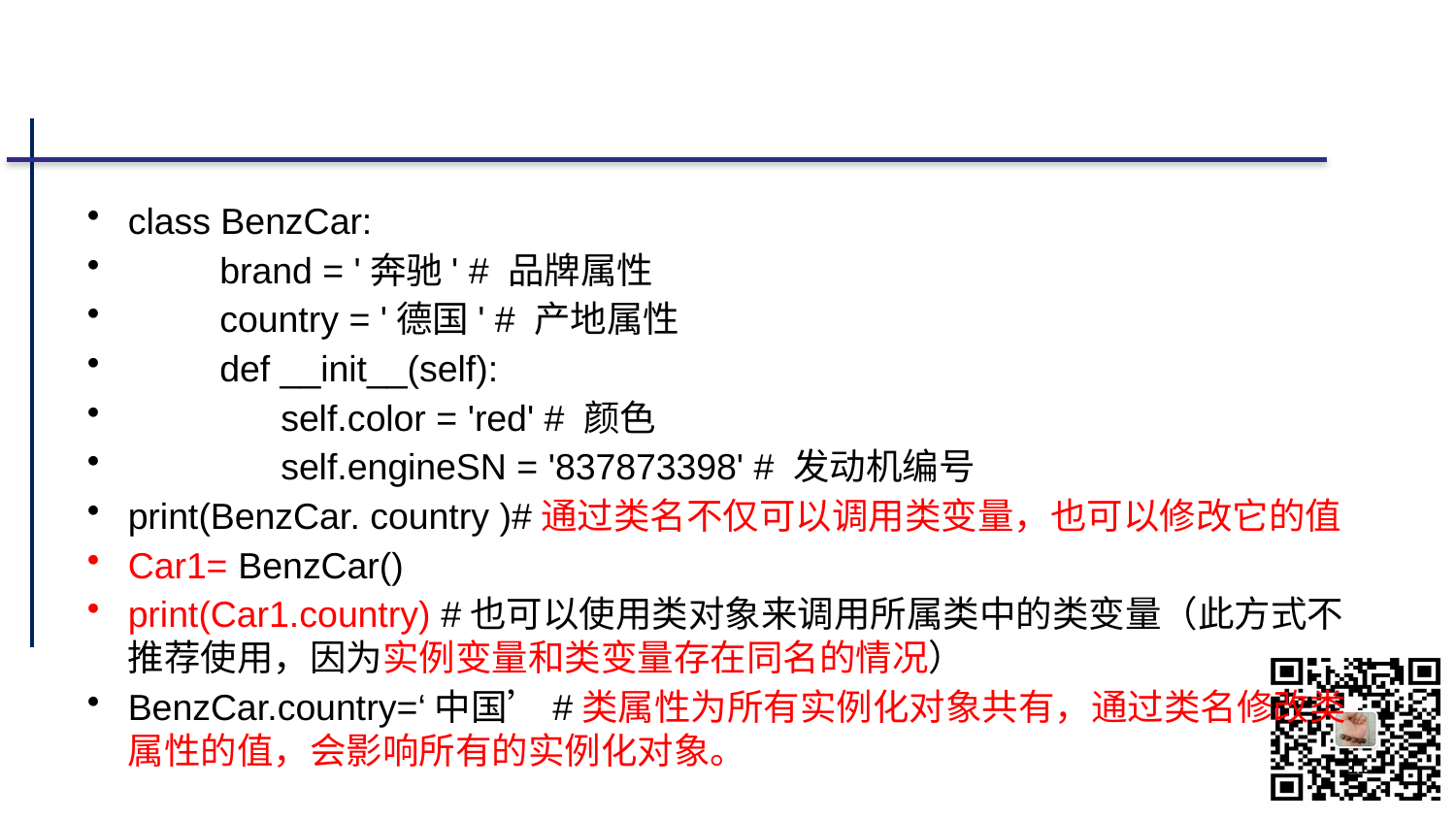

#
class BenzCar:
         brand = '奔驰' # 品牌属性
         country = '德国' # 产地属性
         def __init__(self):
               self.color = 'red' # 颜色
               self.engineSN = '837873398' # 发动机编号
print(BenzCar. country )#通过类名不仅可以调用类变量，也可以修改它的值
Car1= BenzCar()
print(Car1.country) #也可以使用类对象来调用所属类中的类变量（此方式不推荐使用，因为实例变量和类变量存在同名的情况）
BenzCar.country=‘中国’#类属性为所有实例化对象共有，通过类名修改类属性的值，会影响所有的实例化对象。
11